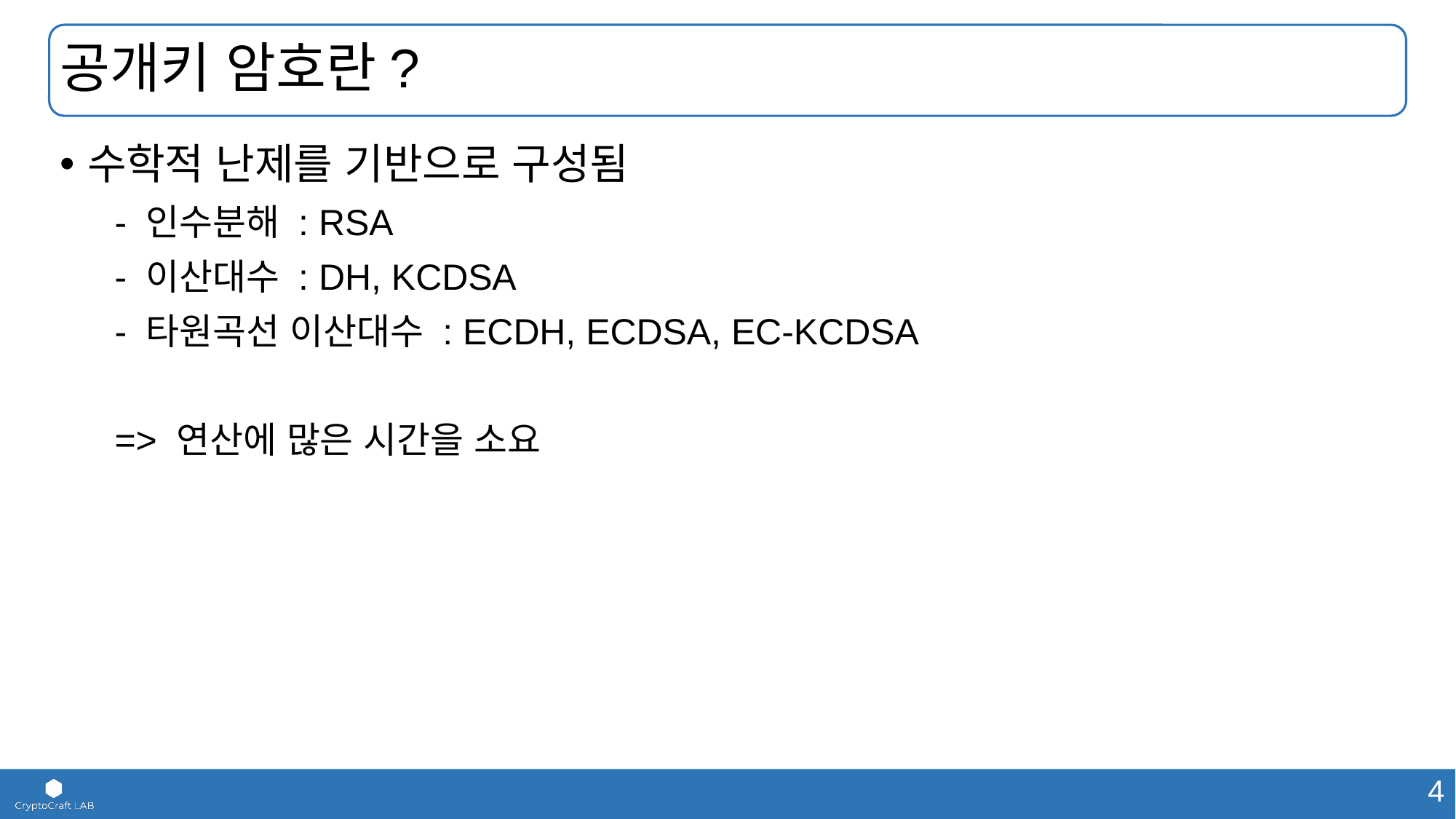

# 공개키 암호란?
수학적 난제를 기반으로 구성됨
- 인수분해 : RSA
- 이산대수 : DH, KCDSA
- 타원곡선 이산대수 : ECDH, ECDSA, EC-KCDSA

=> 연산에 많은 시간을 소요